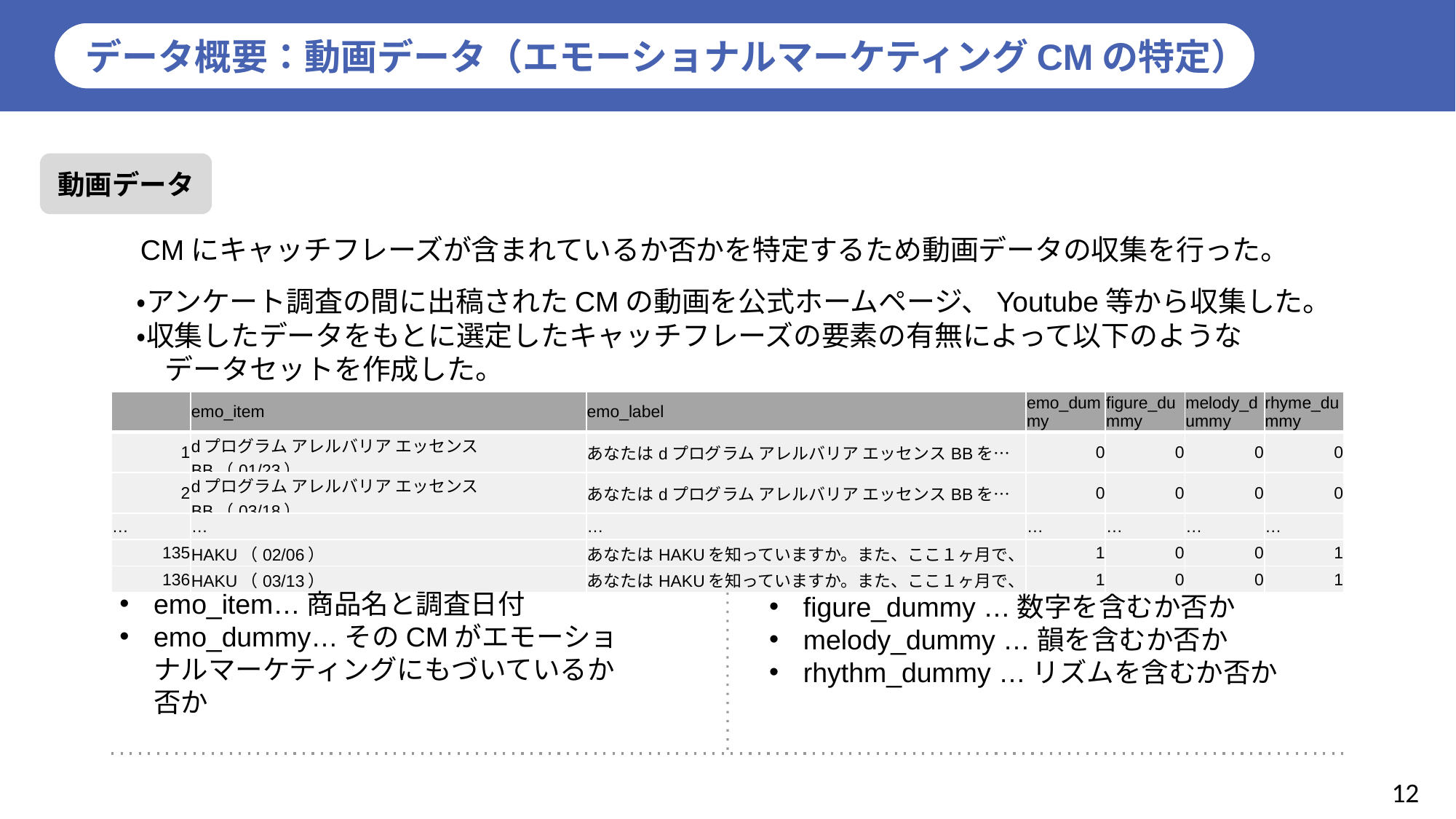

データ概要：動画データ（エモーショナルマーケティングCMの特定）
動画データ
CMにキャッチフレーズが含まれているか否かを特定するため動画データの収集を行った。
・アンケート調査の間に出稿されたCMの動画を公式ホームページ、Youtube等から収集した。
・収集したデータをもとに選定したキャッチフレーズの要素の有無によって以下のような
　データセットを作成した。
|  | emo\_item | emo\_label | emo\_dummy | figure\_dummy | melody\_dummy | rhyme\_dummy |
| --- | --- | --- | --- | --- | --- | --- |
| 1 | dプログラム アレルバリア エッセンスBB（01/23） | あなたはdプログラム アレルバリア エッセンスBBを… | 0 | 0 | 0 | 0 |
| 2 | dプログラム アレルバリア エッセンスBB（03/18） | あなたはdプログラム アレルバリア エッセンスBBを… | 0 | 0 | 0 | 0 |
| … | … | … | … | … | … | … |
| 135 | HAKU（02/06） | あなたはHAKUを知っていますか。また、ここ１ヶ月で、 | 1 | 0 | 0 | 1 |
| 136 | HAKU（03/13） | あなたはHAKUを知っていますか。また、ここ１ヶ月で、 | 1 | 0 | 0 | 1 |
emo_item…商品名と調査日付
emo_dummy…そのCMがエモーショナルマーケティングにもづいているか否か

figure_dummy …数字を含むか否か
melody_dummy …韻を含むか否か
rhythm_dummy …リズムを含むか否か

12